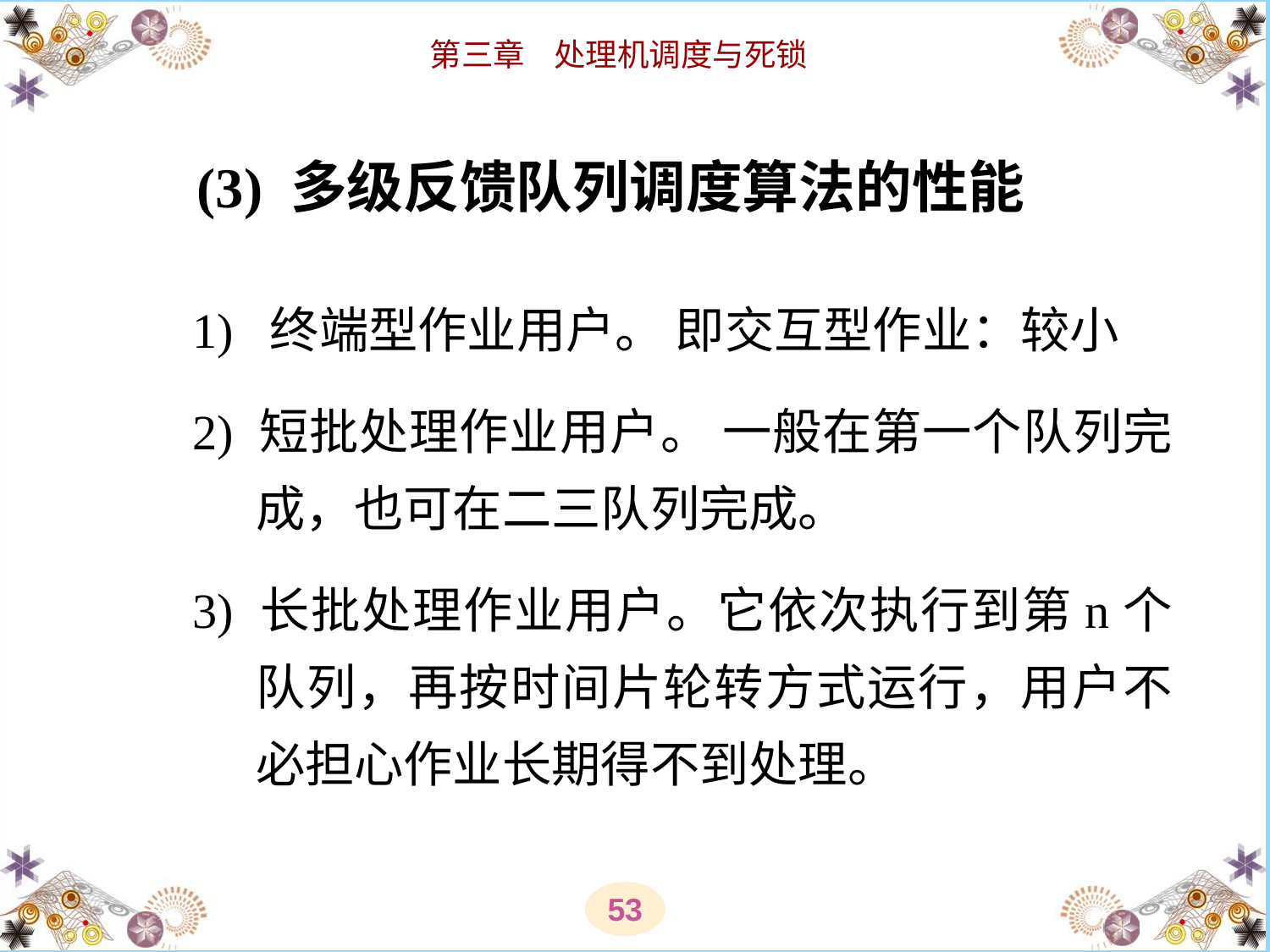

(3) 多级反馈队列调度算法的性能
1)  终端型作业用户。 即交互型作业：较小
2) 短批处理作业用户。 一般在第一个队列完成，也可在二三队列完成。
3) 长批处理作业用户。它依次执行到第n个队列，再按时间片轮转方式运行，用户不必担心作业长期得不到处理。